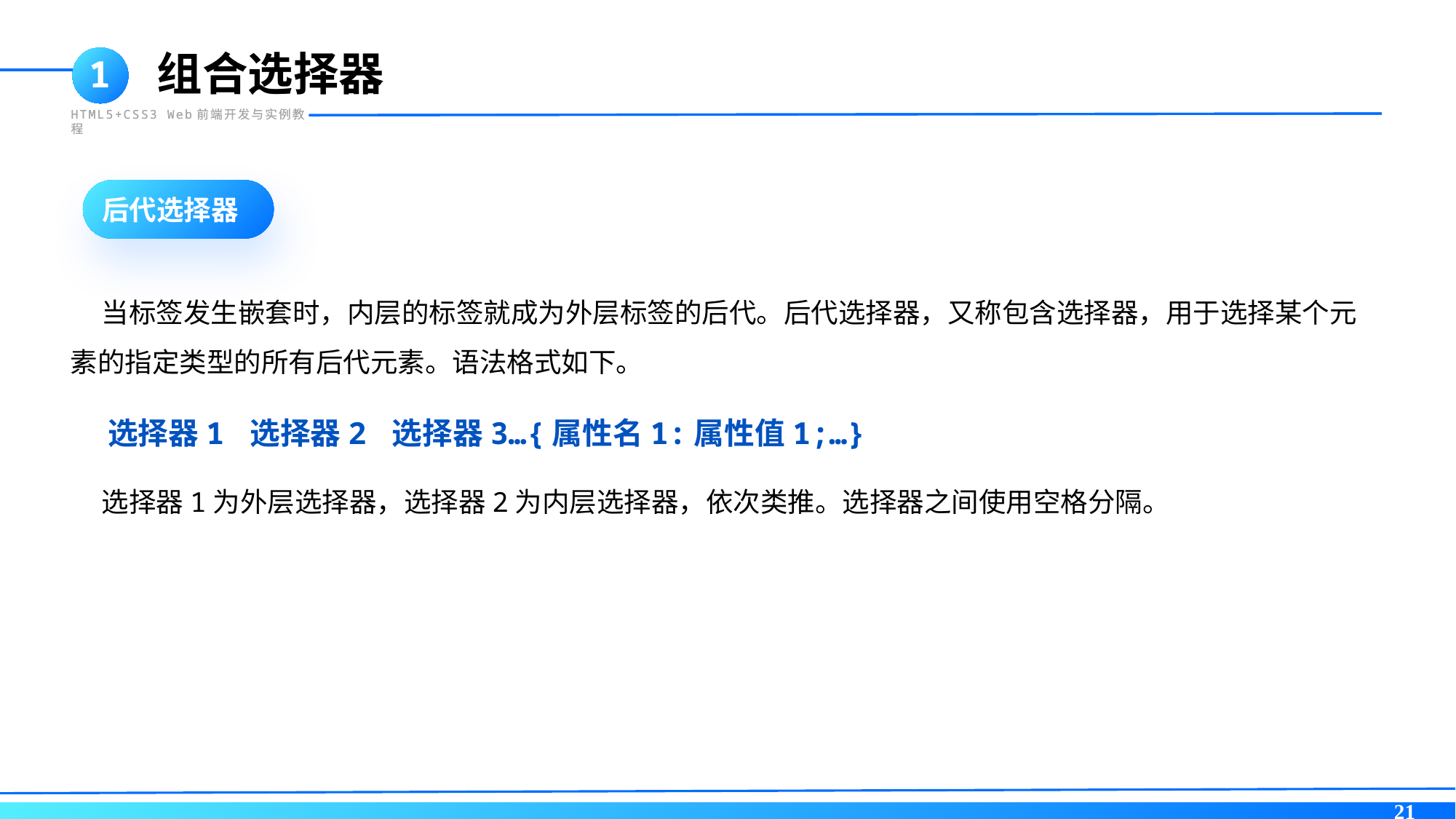

组合选择器
1
HTML5+CSS3 Web前端开发与实例教程
后代选择器
    当标签发生嵌套时，内层的标签就成为外层标签的后代。后代选择器，又称包含选择器，用于选择某个元素的指定类型的所有后代元素。语法格式如下。
     选择器1 选择器2 选择器3…{属性名1:属性值1;…}
    选择器1为外层选择器，选择器2为内层选择器，依次类推。选择器之间使用空格分隔。

21